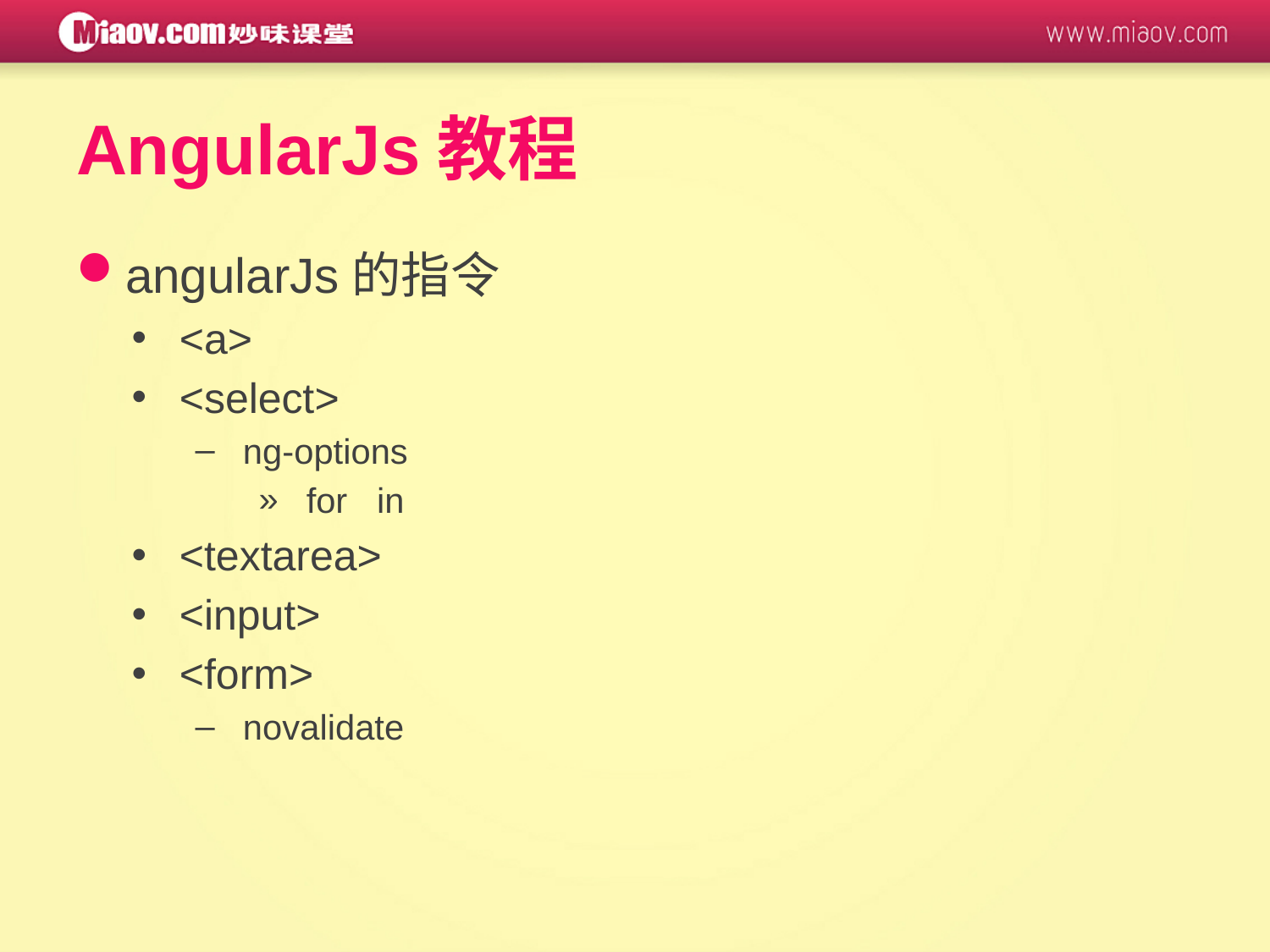

# AngularJs教程
angularJs的指令
<a>
<select>
ng-options
for   in
<textarea>
<input>
<form>
novalidate